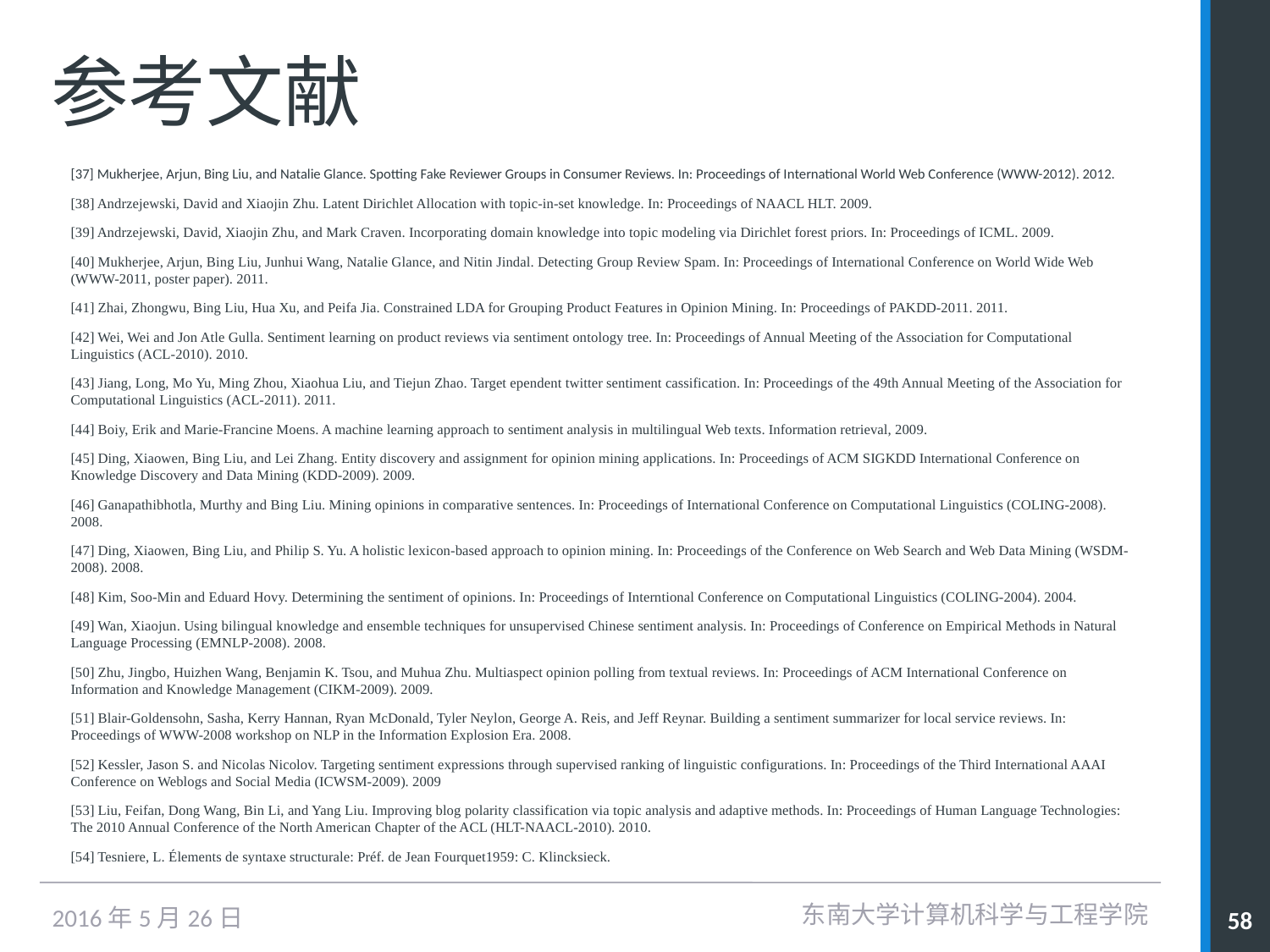

# 参考文献
[37] Mukherjee, Arjun, Bing Liu, and Natalie Glance. Spotting Fake Reviewer Groups in Consumer Reviews. In: Proceedings of International World Web Conference (WWW-2012). 2012.
[38] Andrzejewski, David and Xiaojin Zhu. Latent Dirichlet Allocation with topic-in-set knowledge. In: Proceedings of NAACL HLT. 2009.
[39] Andrzejewski, David, Xiaojin Zhu, and Mark Craven. Incorporating domain knowledge into topic modeling via Dirichlet forest priors. In: Proceedings of ICML. 2009.
[40] Mukherjee, Arjun, Bing Liu, Junhui Wang, Natalie Glance, and Nitin Jindal. Detecting Group Review Spam. In: Proceedings of International Conference on World Wide Web (WWW-2011, poster paper). 2011.
[41] Zhai, Zhongwu, Bing Liu, Hua Xu, and Peifa Jia. Constrained LDA for Grouping Product Features in Opinion Mining. In: Proceedings of PAKDD-2011. 2011.
[42] Wei, Wei and Jon Atle Gulla. Sentiment learning on product reviews via sentiment ontology tree. In: Proceedings of Annual Meeting of the Association for Computational Linguistics (ACL-2010). 2010.
[43] Jiang, Long, Mo Yu, Ming Zhou, Xiaohua Liu, and Tiejun Zhao. Target ependent twitter sentiment cassification. In: Proceedings of the 49th Annual Meeting of the Association for Computational Linguistics (ACL-2011). 2011.
[44] Boiy, Erik and Marie-Francine Moens. A machine learning approach to sentiment analysis in multilingual Web texts. Information retrieval, 2009.
[45] Ding, Xiaowen, Bing Liu, and Lei Zhang. Entity discovery and assignment for opinion mining applications. In: Proceedings of ACM SIGKDD International Conference on Knowledge Discovery and Data Mining (KDD-2009). 2009.
[46] Ganapathibhotla, Murthy and Bing Liu. Mining opinions in comparative sentences. In: Proceedings of International Conference on Computational Linguistics (COLING-2008). 2008.
[47] Ding, Xiaowen, Bing Liu, and Philip S. Yu. A holistic lexicon-based approach to opinion mining. In: Proceedings of the Conference on Web Search and Web Data Mining (WSDM-2008). 2008.
[48] Kim, Soo-Min and Eduard Hovy. Determining the sentiment of opinions. In: Proceedings of Interntional Conference on Computational Linguistics (COLING-2004). 2004.
[49] Wan, Xiaojun. Using bilingual knowledge and ensemble techniques for unsupervised Chinese sentiment analysis. In: Proceedings of Conference on Empirical Methods in Natural Language Processing (EMNLP-2008). 2008.
[50] Zhu, Jingbo, Huizhen Wang, Benjamin K. Tsou, and Muhua Zhu. Multiaspect opinion polling from textual reviews. In: Proceedings of ACM International Conference on Information and Knowledge Management (CIKM-2009). 2009.
[51] Blair-Goldensohn, Sasha, Kerry Hannan, Ryan McDonald, Tyler Neylon, George A. Reis, and Jeff Reynar. Building a sentiment summarizer for local service reviews. In: Proceedings of WWW-2008 workshop on NLP in the Information Explosion Era. 2008.
[52] Kessler, Jason S. and Nicolas Nicolov. Targeting sentiment expressions through supervised ranking of linguistic configurations. In: Proceedings of the Third International AAAI Conference on Weblogs and Social Media (ICWSM-2009). 2009
[53] Liu, Feifan, Dong Wang, Bin Li, and Yang Liu. Improving blog polarity classification via topic analysis and adaptive methods. In: Proceedings of Human Language Technologies: The 2010 Annual Conference of the North American Chapter of the ACL (HLT-NAACL-2010). 2010.
[54] Tesniere, L. Élements de syntaxe structurale: Préf. de Jean Fourquet1959: C. Klincksieck.
东南大学计算机科学与工程学院
58